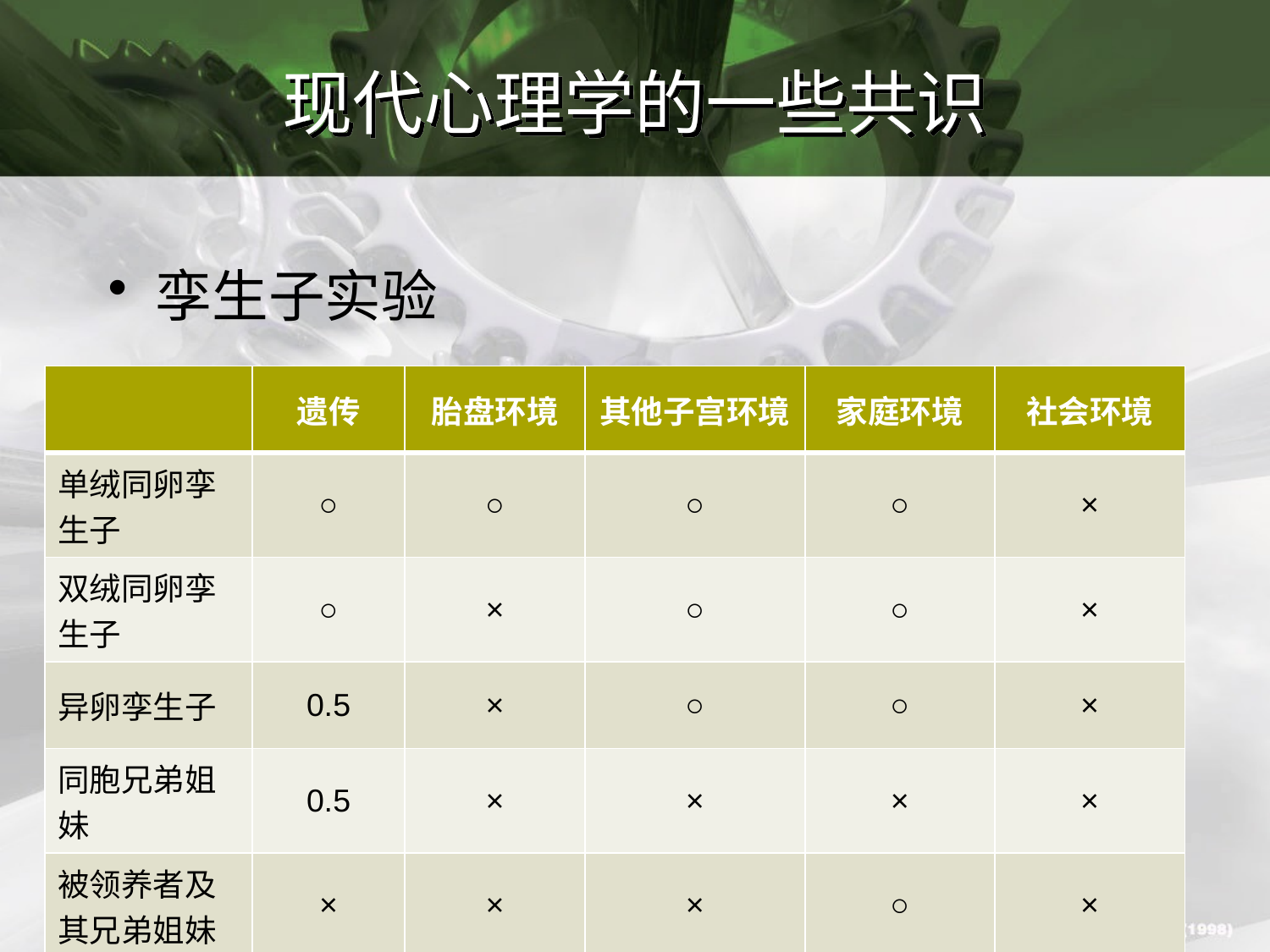

# 现代心理学的一些共识
孪生子实验

|  | 遗传 | 胎盘环境 | 其他子宫环境 | 家庭环境 | 社会环境 |
| --- | --- | --- | --- | --- | --- |
| 单绒同卵孪生子 | ○ | ○ | ○ | ○ | × |
| 双绒同卵孪生子 | ○ | × | ○ | ○ | × |
| 异卵孪生子 | 0.5 | × | ○ | ○ | × |
| 同胞兄弟姐妹 | 0.5 | × | × | × | × |
| 被领养者及其兄弟姐妹 | × | × | × | ○ | × |